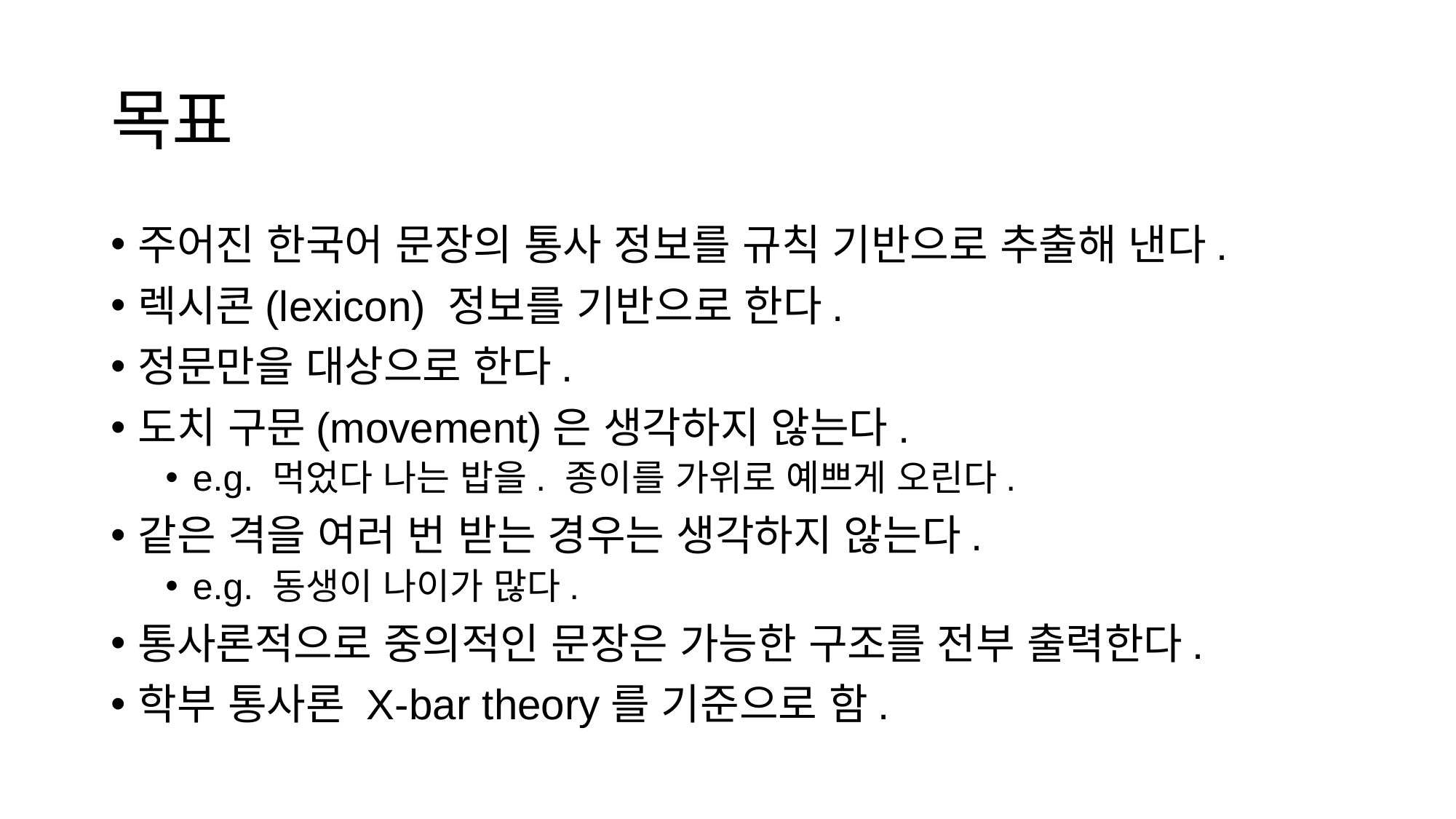

# 목표
주어진 한국어 문장의 통사 정보를 규칙 기반으로 추출해 낸다.
렉시콘(lexicon) 정보를 기반으로 한다.
정문만을 대상으로 한다.
도치 구문(movement)은 생각하지 않는다.
e.g. 먹었다 나는 밥을. 종이를 가위로 예쁘게 오린다.
같은 격을 여러 번 받는 경우는 생각하지 않는다.
e.g. 동생이 나이가 많다.
통사론적으로 중의적인 문장은 가능한 구조를 전부 출력한다.
학부 통사론 X-bar theory를 기준으로 함.